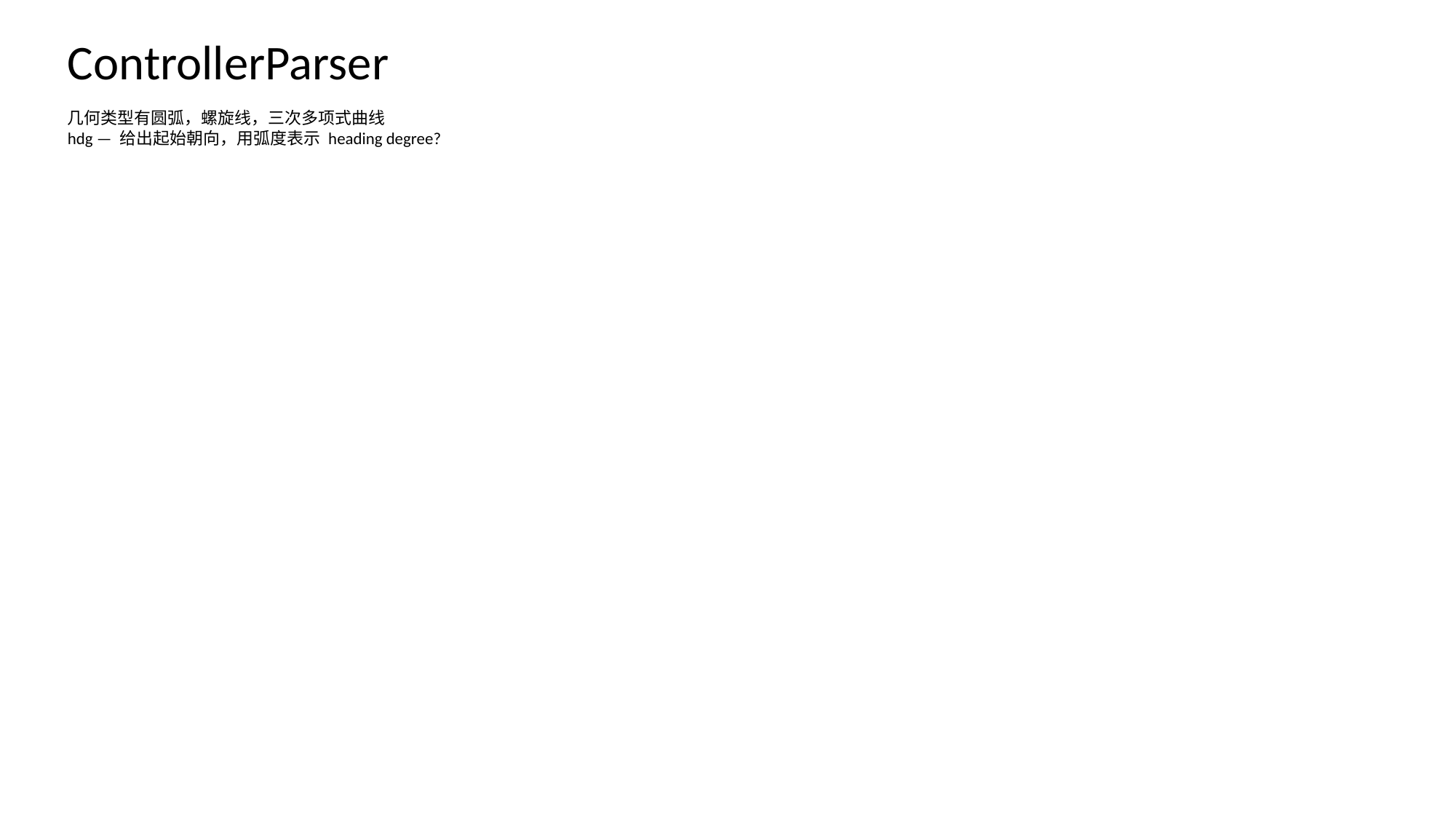

ControllerParser
几何类型有圆弧，螺旋线，三次多项式曲线
hdg — 给出起始朝向，用弧度表示 heading degree?